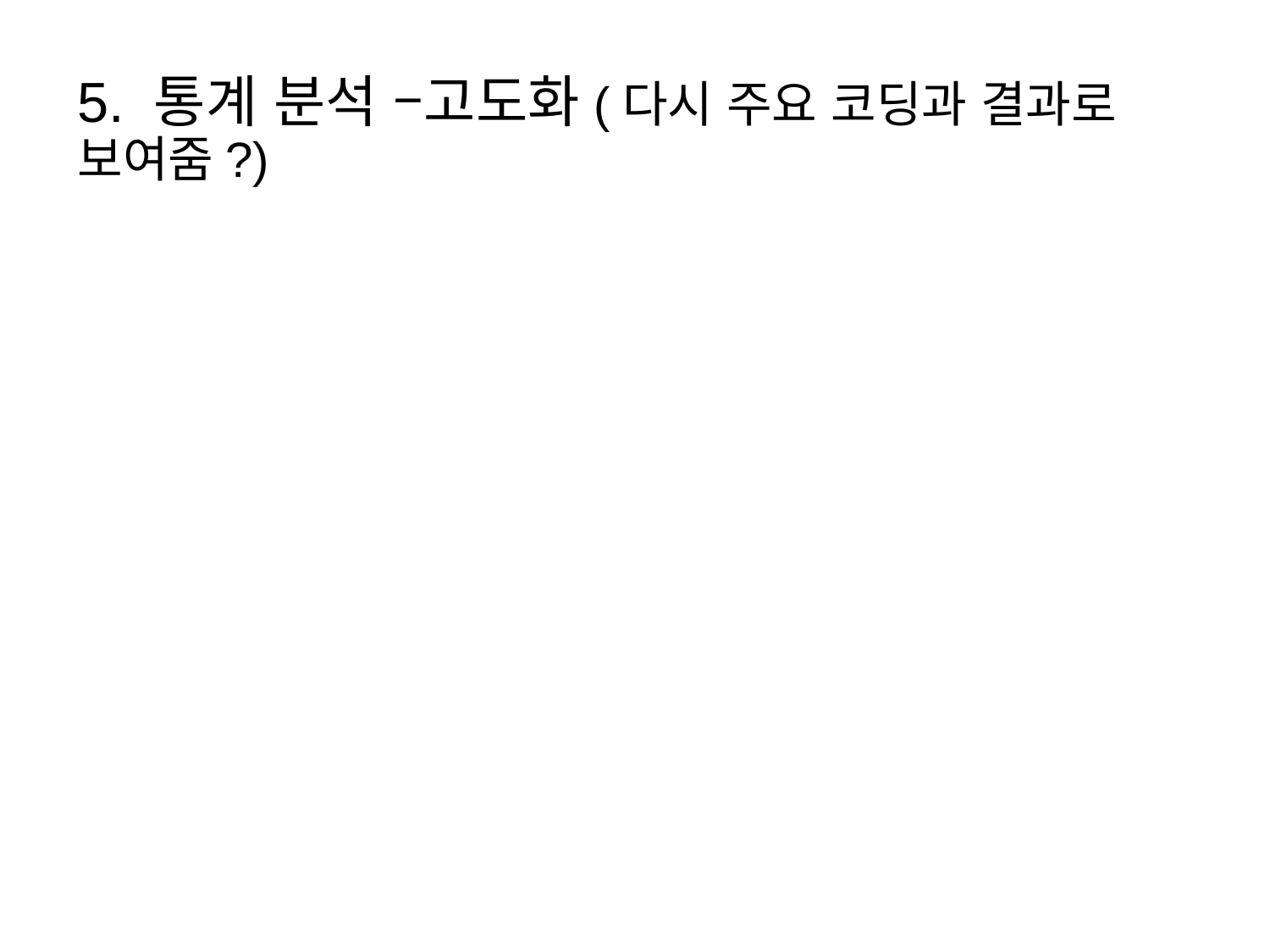

5. 통계 분석 –고도화(다시 주요 코딩과 결과로 보여줌?)